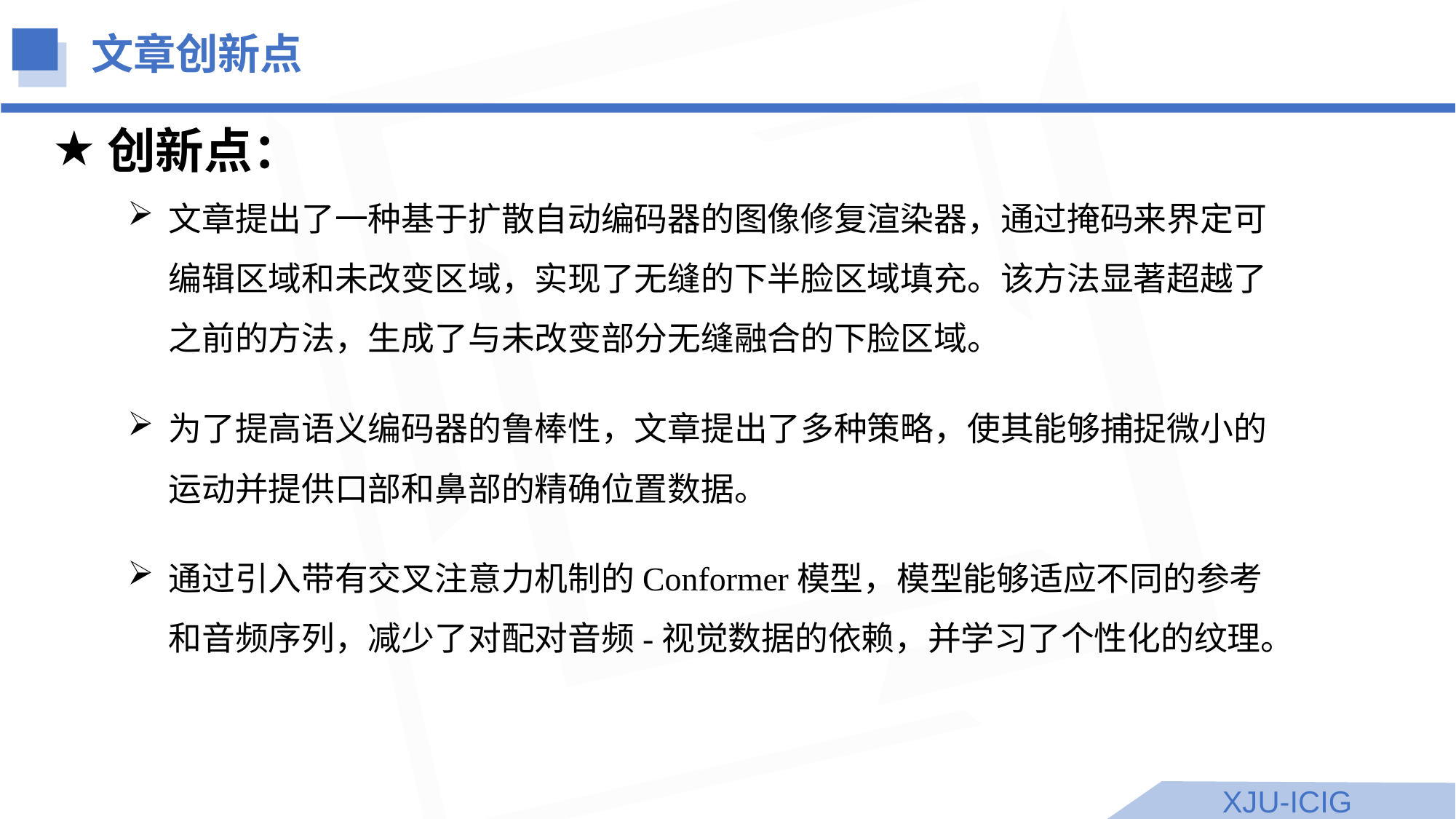

文章创新点

创新点：
文章提出了一种基于扩散自动编码器的图像修复渲染器，通过掩码来界定可编辑区域和未改变区域，实现了无缝的下半脸区域填充。该方法显著超越了之前的方法，生成了与未改变部分无缝融合的下脸区域。
为了提高语义编码器的鲁棒性，文章提出了多种策略，使其能够捕捉微小的运动并提供口部和鼻部的精确位置数据。
通过引入带有交叉注意力机制的Conformer模型，模型能够适应不同的参考和音频序列，减少了对配对音频-视觉数据的依赖，并学习了个性化的纹理。
XJU-ICIG